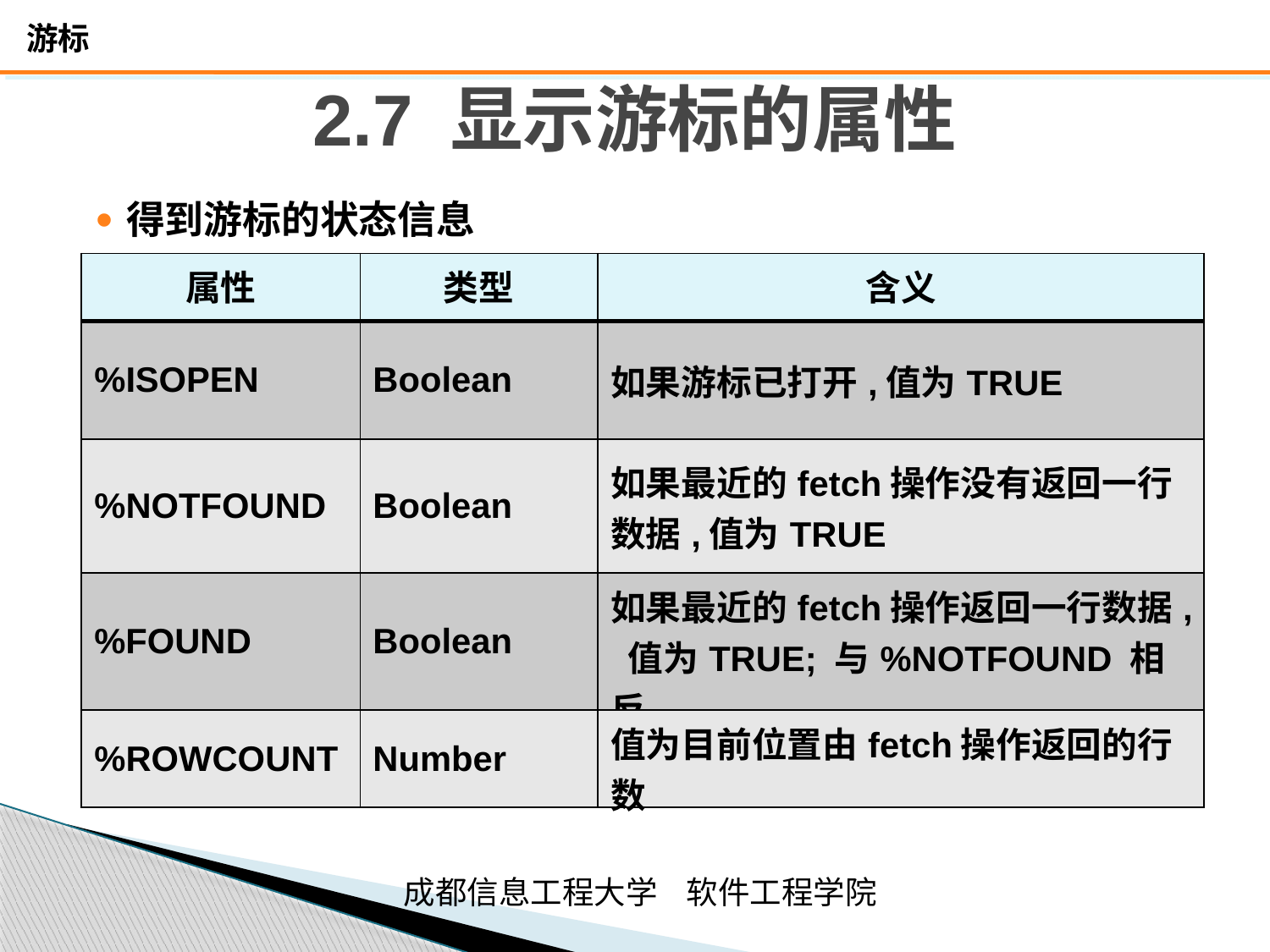

# 2.7 显示游标的属性
得到游标的状态信息
| 属性 | 类型 | 含义 |
| --- | --- | --- |
| %ISOPEN | Boolean | 如果游标已打开,值为TRUE |
| %NOTFOUND | Boolean | 如果最近的fetch操作没有返回一行数据,值为TRUE |
| %FOUND | Boolean | 如果最近的fetch操作返回一行数据, 值为TRUE; 与%NOTFOUND 相反 |
| %ROWCOUNT | Number | 值为目前位置由fetch操作返回的行数 |